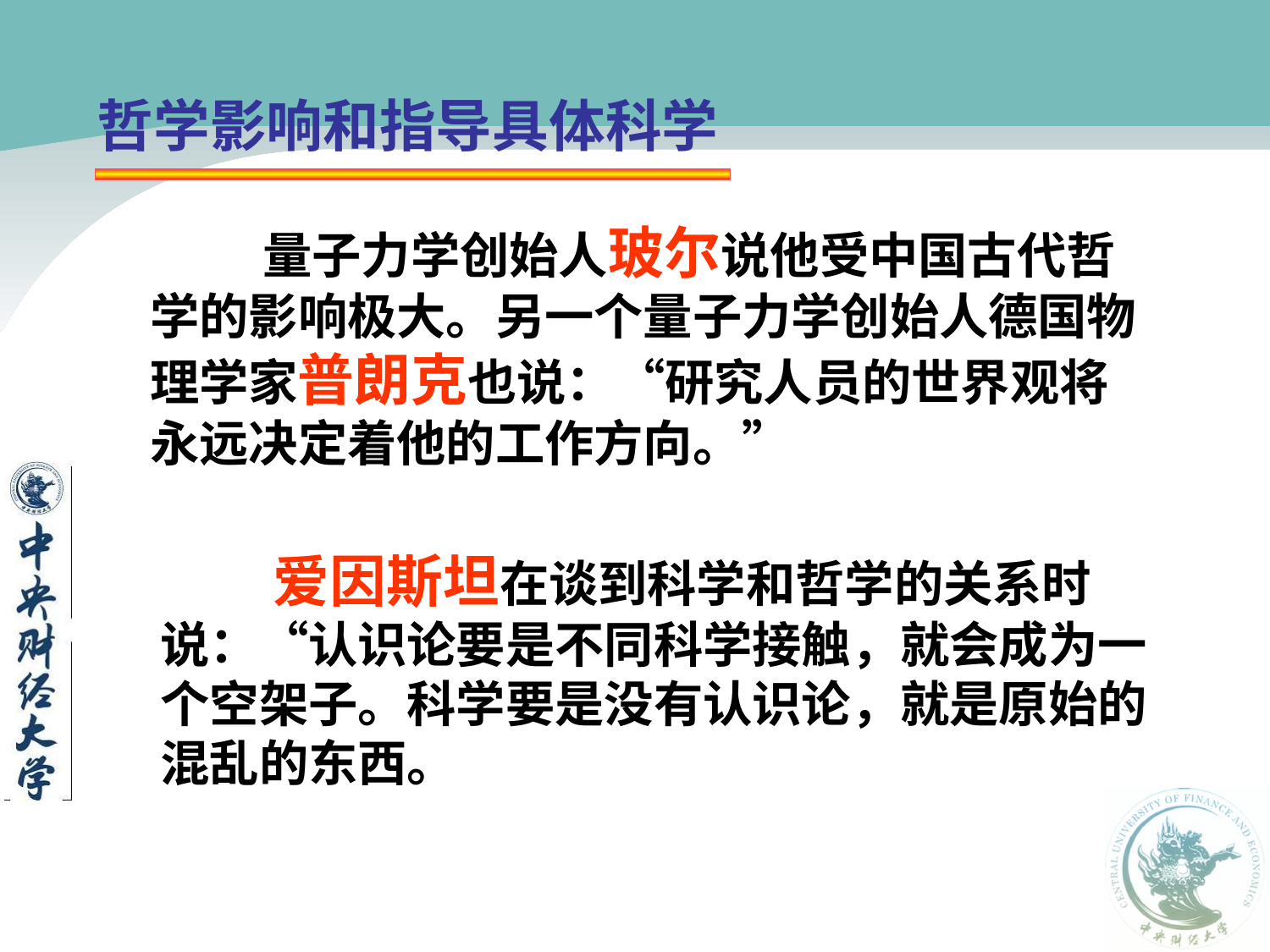

哲学影响和指导具体科学

         量子力学创始人玻尔说他受中国古代哲学的影响极大。另一个量子力学创始人德国物理学家普朗克也说：“研究人员的世界观将永远决定着他的工作方向。”
         爱因斯坦在谈到科学和哲学的关系时说：“认识论要是不同科学接触，就会成为一个空架子。科学要是没有认识论，就是原始的混乱的东西。